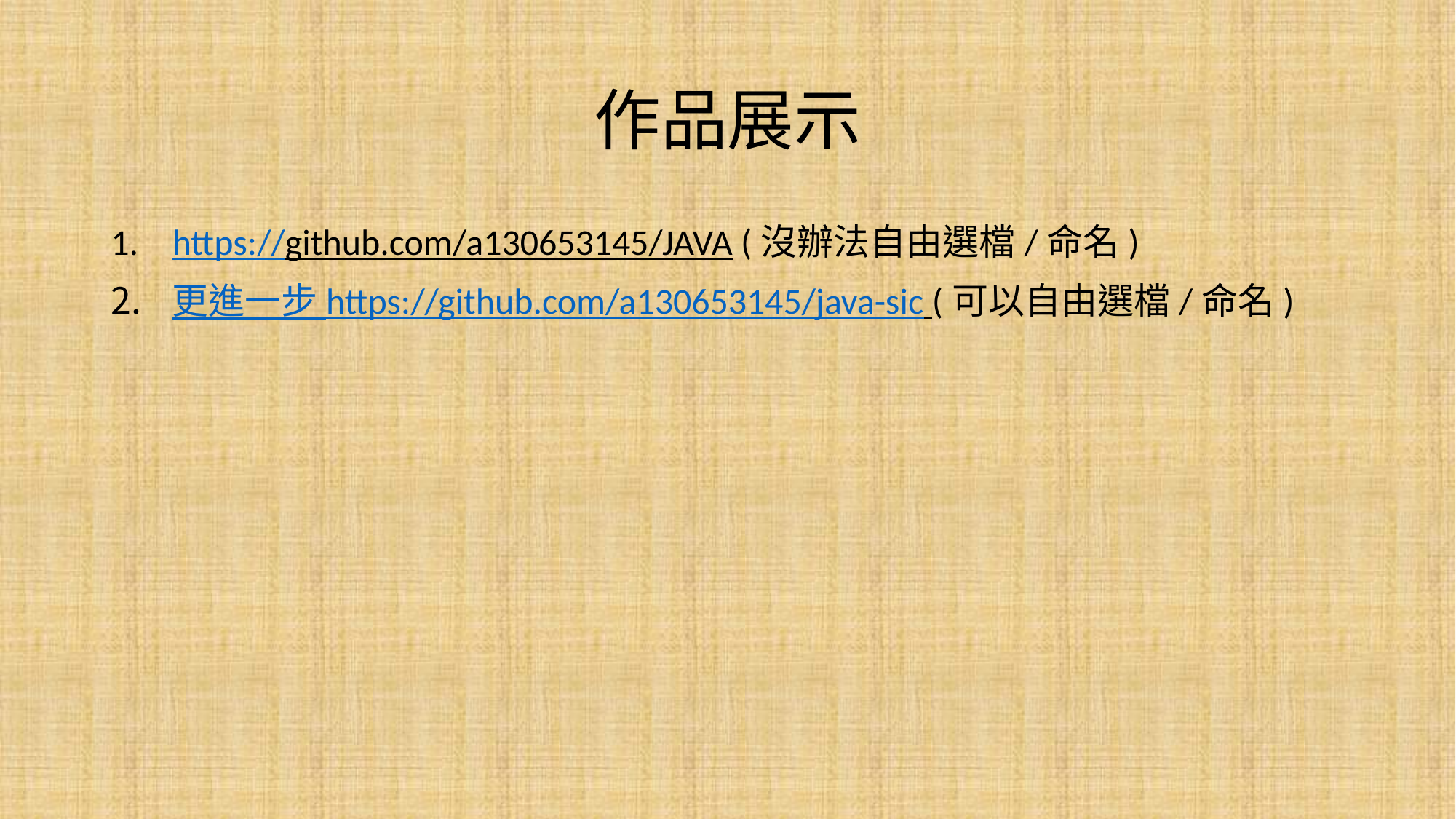

# 作品展示
https://github.com/a130653145/JAVA (沒辦法自由選檔/命名)
更進一步 https://github.com/a130653145/java-sic (可以自由選檔/命名)